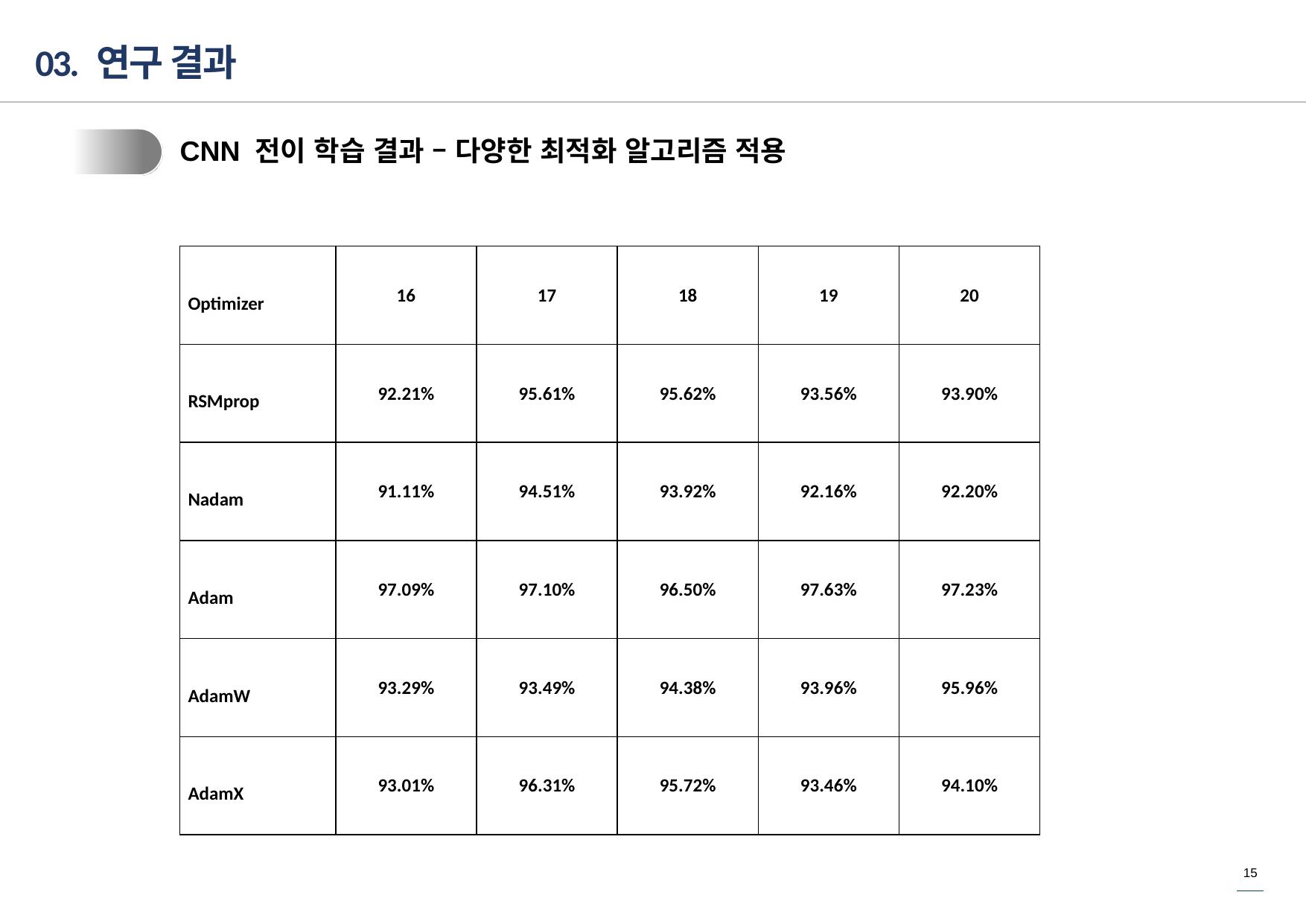

03. 연구 결과

2
CNN 전이 학습 결과 – 다양한 최적화 알고리즘 적용
| Optimizer | 16 | 17 | 18 | 19 | 20 |
| --- | --- | --- | --- | --- | --- |
| RSMprop | 92.21% | 95.61% | 95.62% | 93.56% | 93.90% |
| Nadam | 91.11% | 94.51% | 93.92% | 92.16% | 92.20% |
| Adam | 97.09% | 97.10% | 96.50% | 97.63% | 97.23% |
| AdamW | 93.29% | 93.49% | 94.38% | 93.96% | 95.96% |
| AdamX | 93.01% | 96.31% | 95.72% | 93.46% | 94.10% |